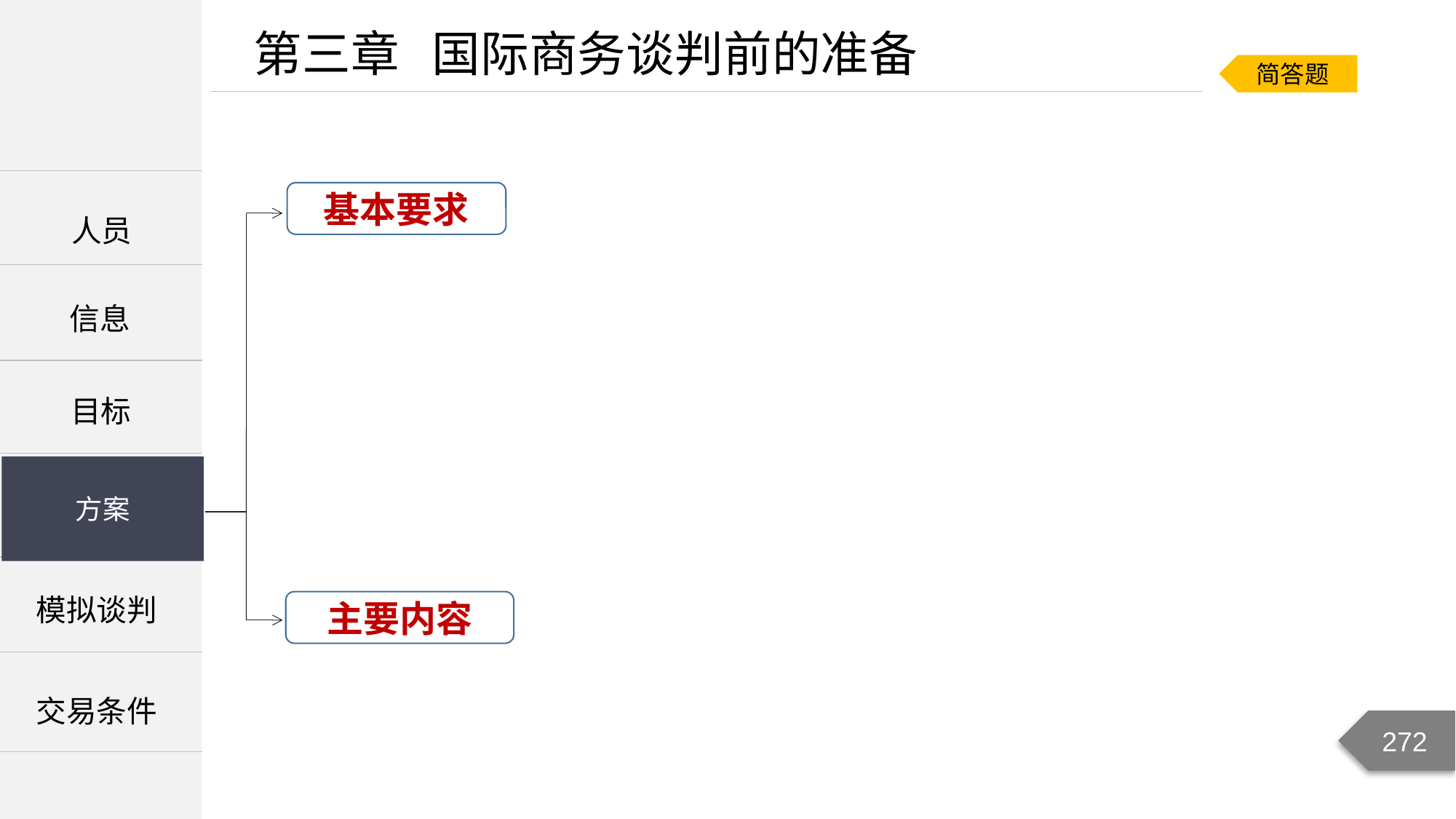

第三章   国际商务谈判前的准备
简答题
|  |
| --- |
|  |
|  |
基本要求
人员

信息
目标
方案

方案
模拟谈判
主要内容
交易条件
272